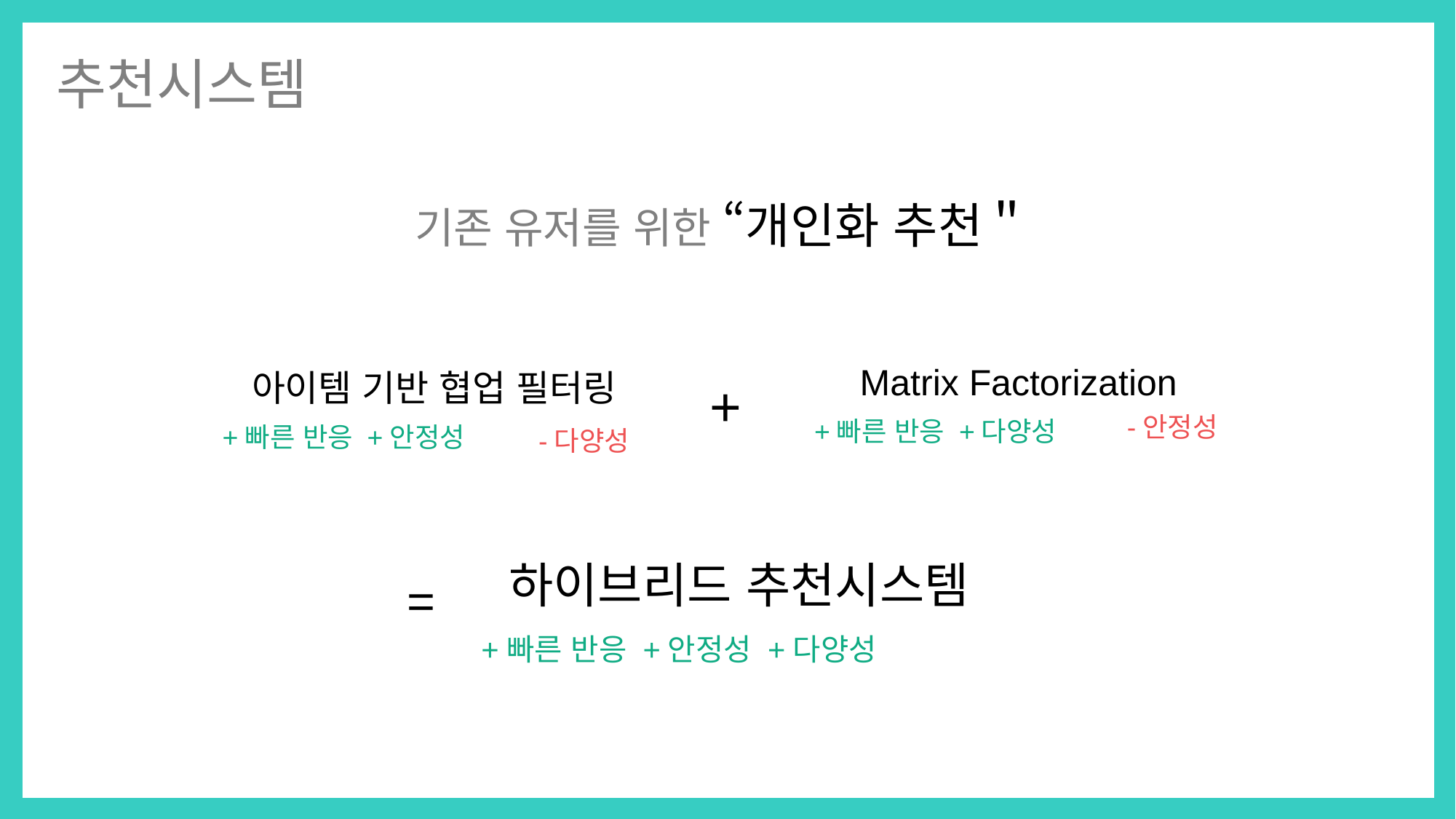

추천시스템
기존 유저를 위한 “개인화 추천＂
Matrix Factorization
-안정성
+빠른 반응 +다양성
아이템 기반 협업 필터링
+빠른 반응 +안정성
-다양성
하이브리드 추천시스템
+빠른 반응 +안정성 +다양성
+
=